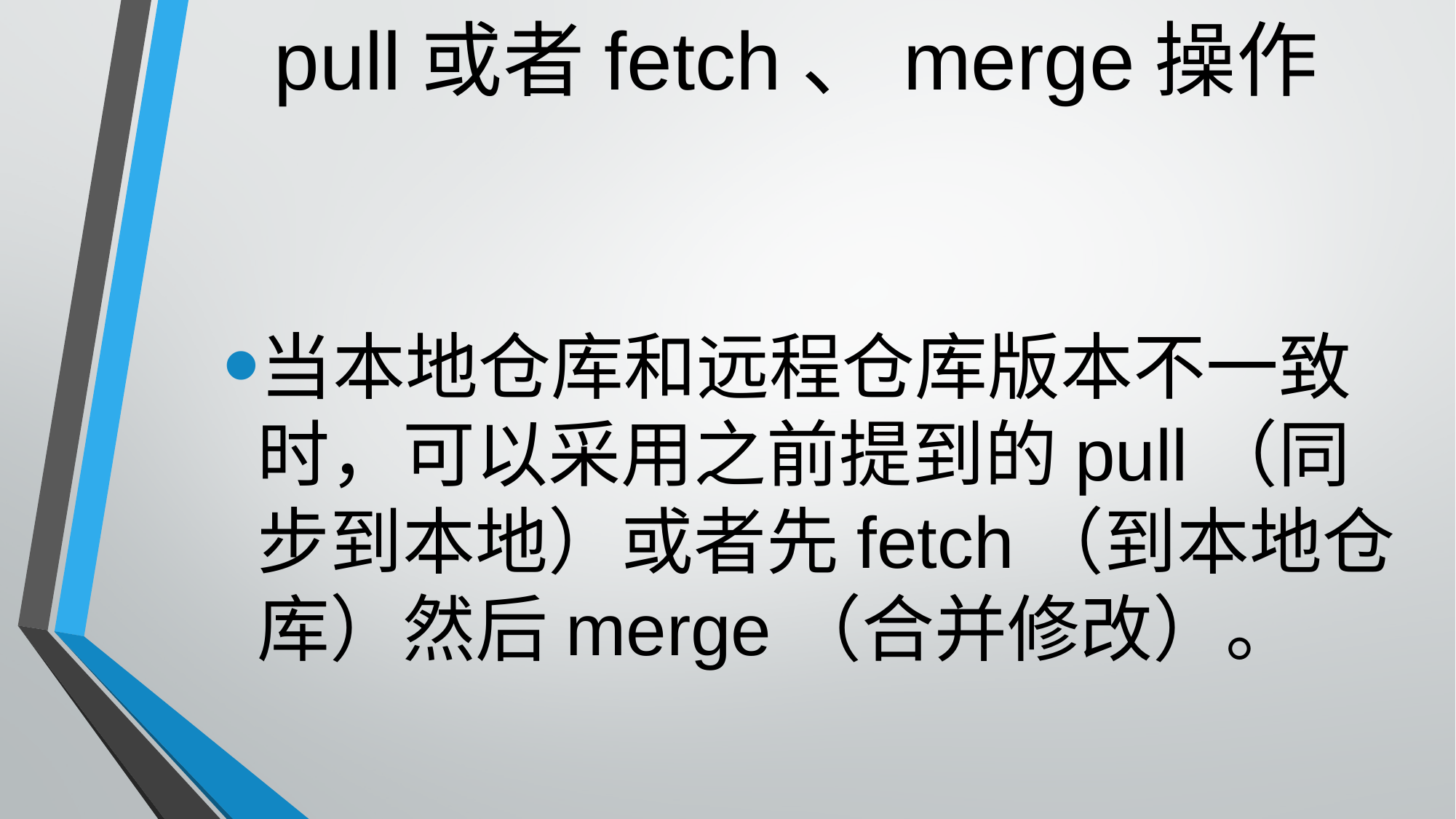

# pull或者fetch、merge操作
当本地仓库和远程仓库版本不一致时，可以采用之前提到的pull（同步到本地）或者先fetch（到本地仓库）然后merge（合并修改）。